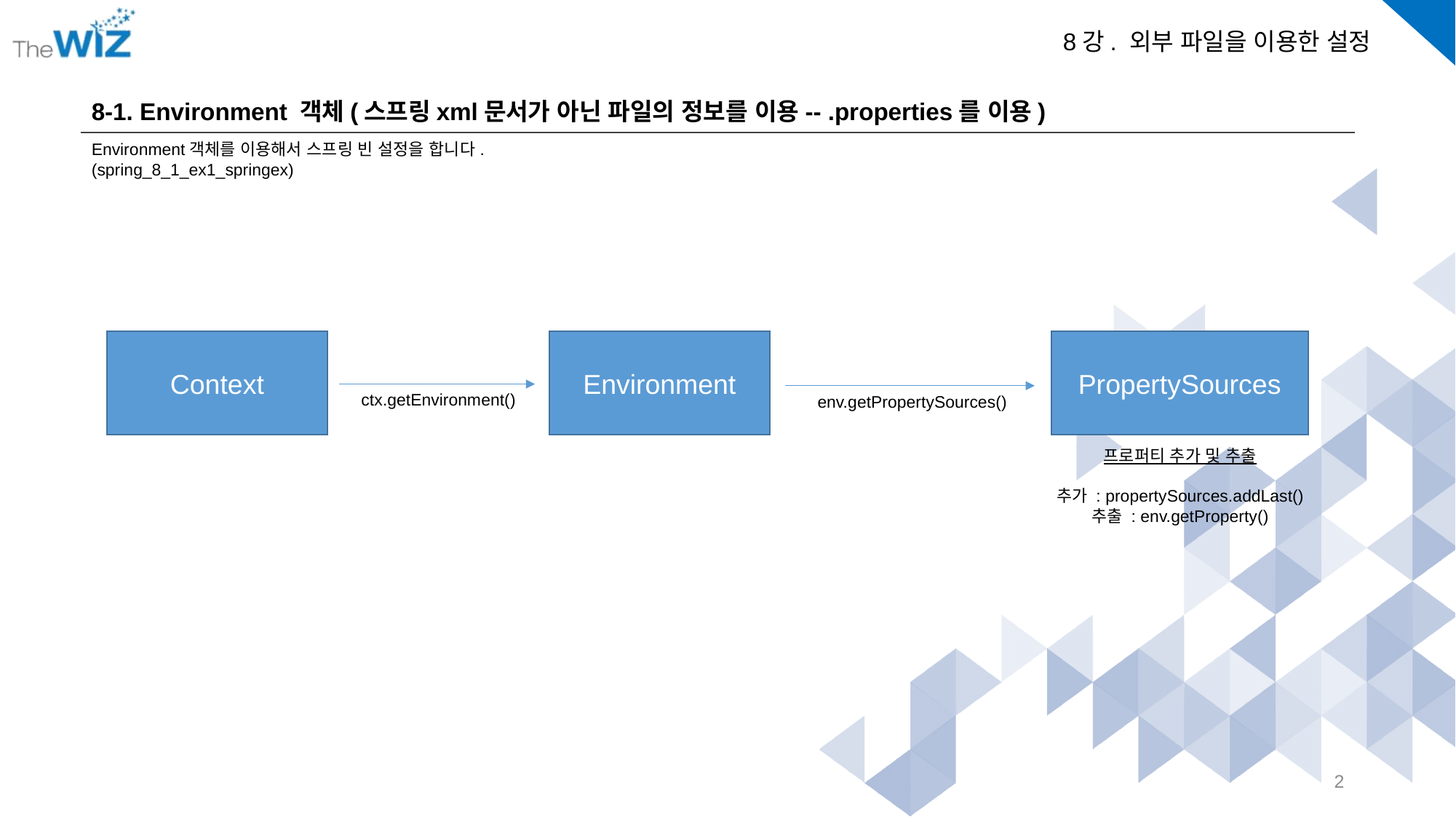

8-1. Environment 객체(스프링xml문서가 아닌 파일의 정보를 이용-- .properties를 이용)
Environment객체를 이용해서 스프링 빈 설정을 합니다.
(spring_8_1_ex1_springex)
Environment
PropertySources
Context
ctx.getEnvironment()
env.getPropertySources()
프로퍼티 추가 및 추출

추가 : propertySources.addLast()
추출 : env.getProperty()
2